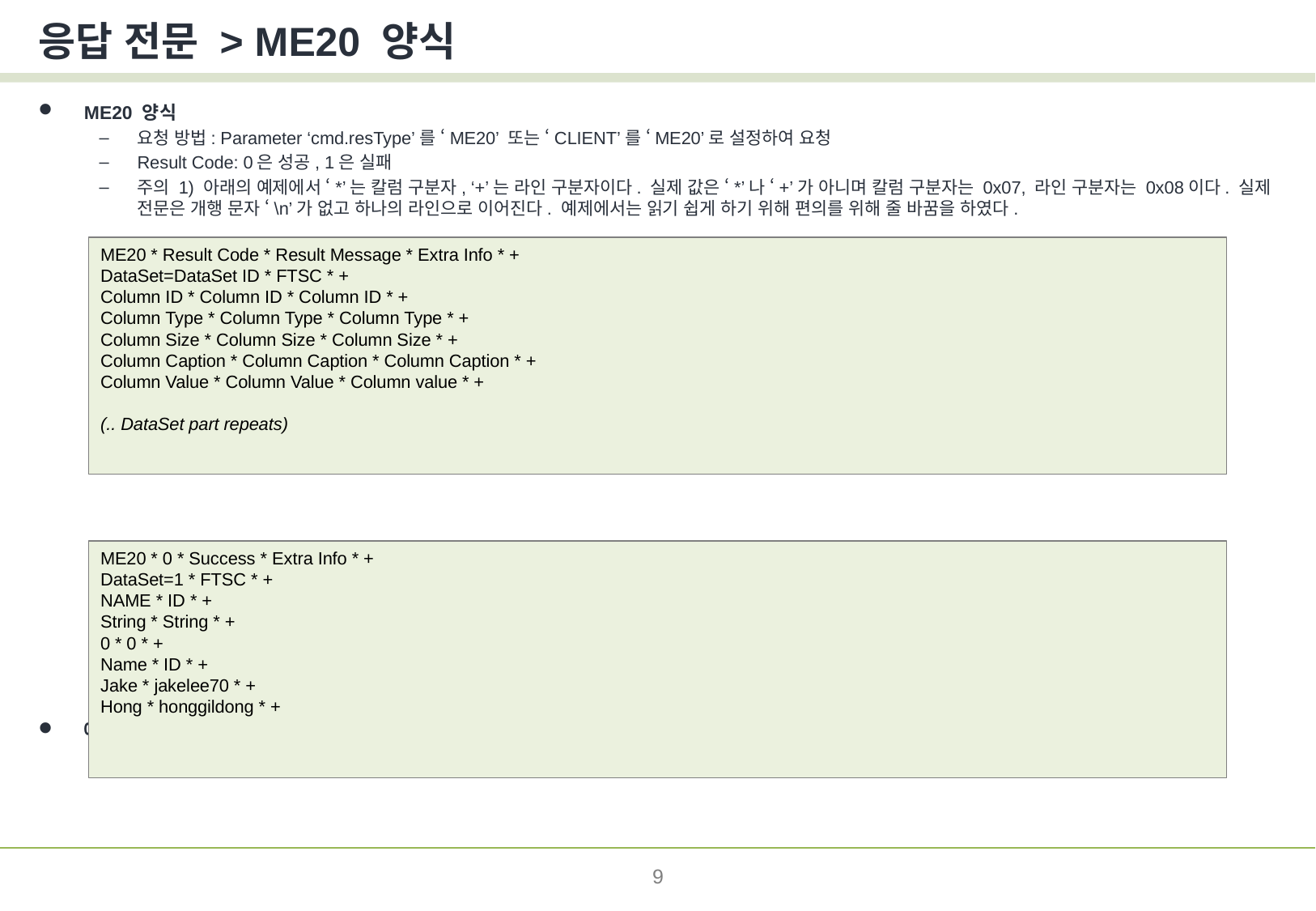

# 응답 전문 > ME20 양식
ME20 양식
요청 방법: Parameter ‘cmd.resType’를 ‘ME20’ 또는 ‘CLIENT’를 ‘ME20’로 설정하여 요청
Result Code: 0은 성공, 1은 실패
주의 1) 아래의 예제에서 ‘*’는 칼럼 구분자, ‘+’는 라인 구분자이다. 실제 값은 ‘*’나 ‘+’가 아니며 칼럼 구분자는 0x07, 라인 구분자는 0x08이다. 실제 전문은 개행 문자 ‘\n’가 없고 하나의 라인으로 이어진다. 예제에서는 읽기 쉽게 하기 위해 편의를 위해 줄 바꿈을 하였다.

예제

ME20 * Result Code * Result Message * Extra Info * +
DataSet=DataSet ID * FTSC * +
Column ID * Column ID * Column ID * +
Column Type * Column Type * Column Type * +
Column Size * Column Size * Column Size * +
Column Caption * Column Caption * Column Caption * +
Column Value * Column Value * Column value * +

(.. DataSet part repeats)

ME20 * 0 * Success * Extra Info * +
DataSet=1 * FTSC * +
NAME * ID * +
String * String * +
0 * 0 * +
Name * ID * +
Jake * jakelee70 * +
Hong * honggildong * +

9